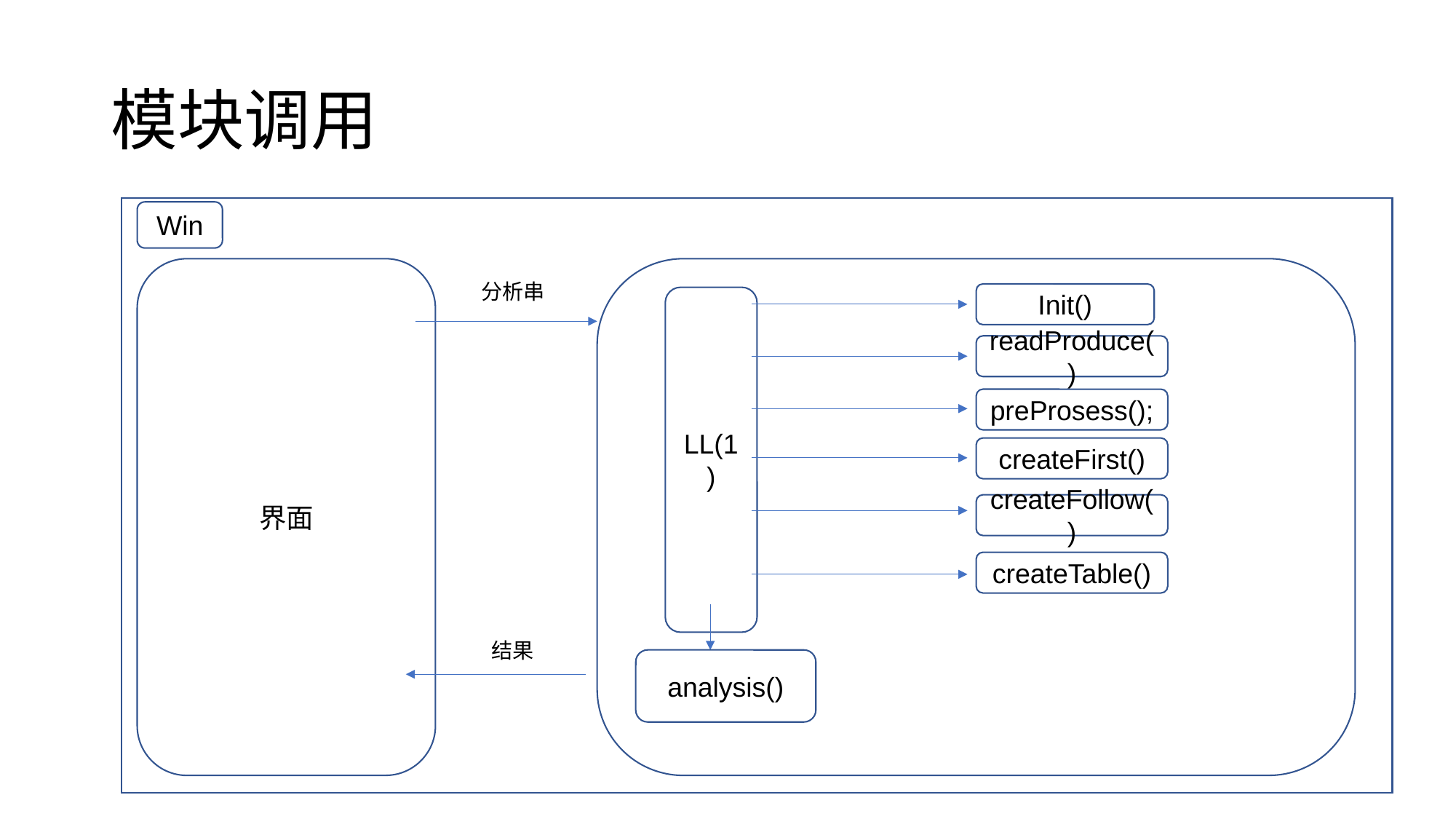

# 模块调用

Win

界面
分析串
Init()
LL(1)
readProduce()
preProsess();
createFirst()
createFollow()
createTable()
结果
analysis()